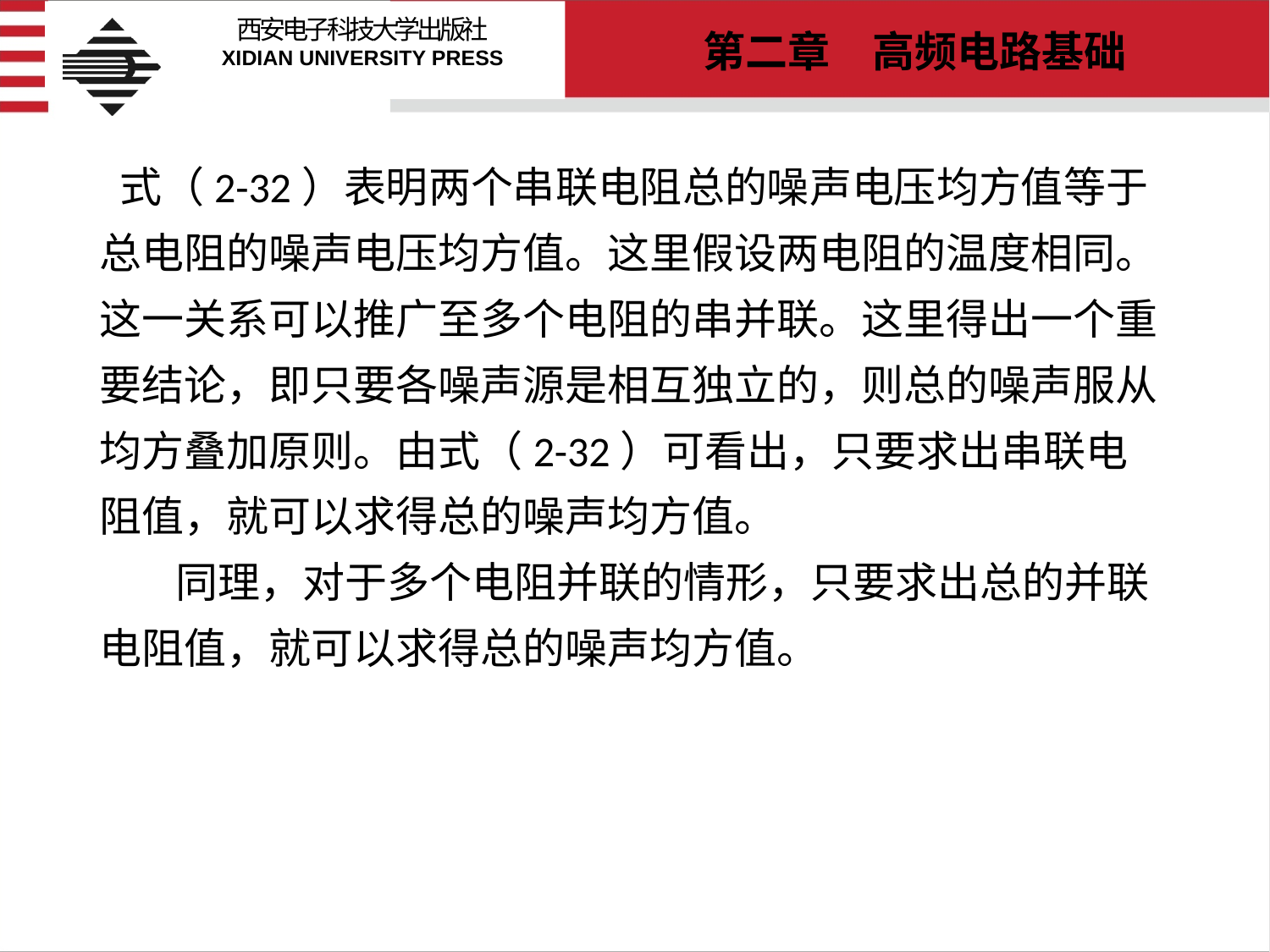

# 式（2-32）表明两个串联电阻总的噪声电压均方值等于总电阻的噪声电压均方值。这里假设两电阻的温度相同。这一关系可以推广至多个电阻的串并联。这里得出一个重要结论，即只要各噪声源是相互独立的，则总的噪声服从均方叠加原则。由式（2-32）可看出，只要求出串联电阻值，就可以求得总的噪声均方值。 同理，对于多个电阻并联的情形，只要求出总的并联电阻值，就可以求得总的噪声均方值。